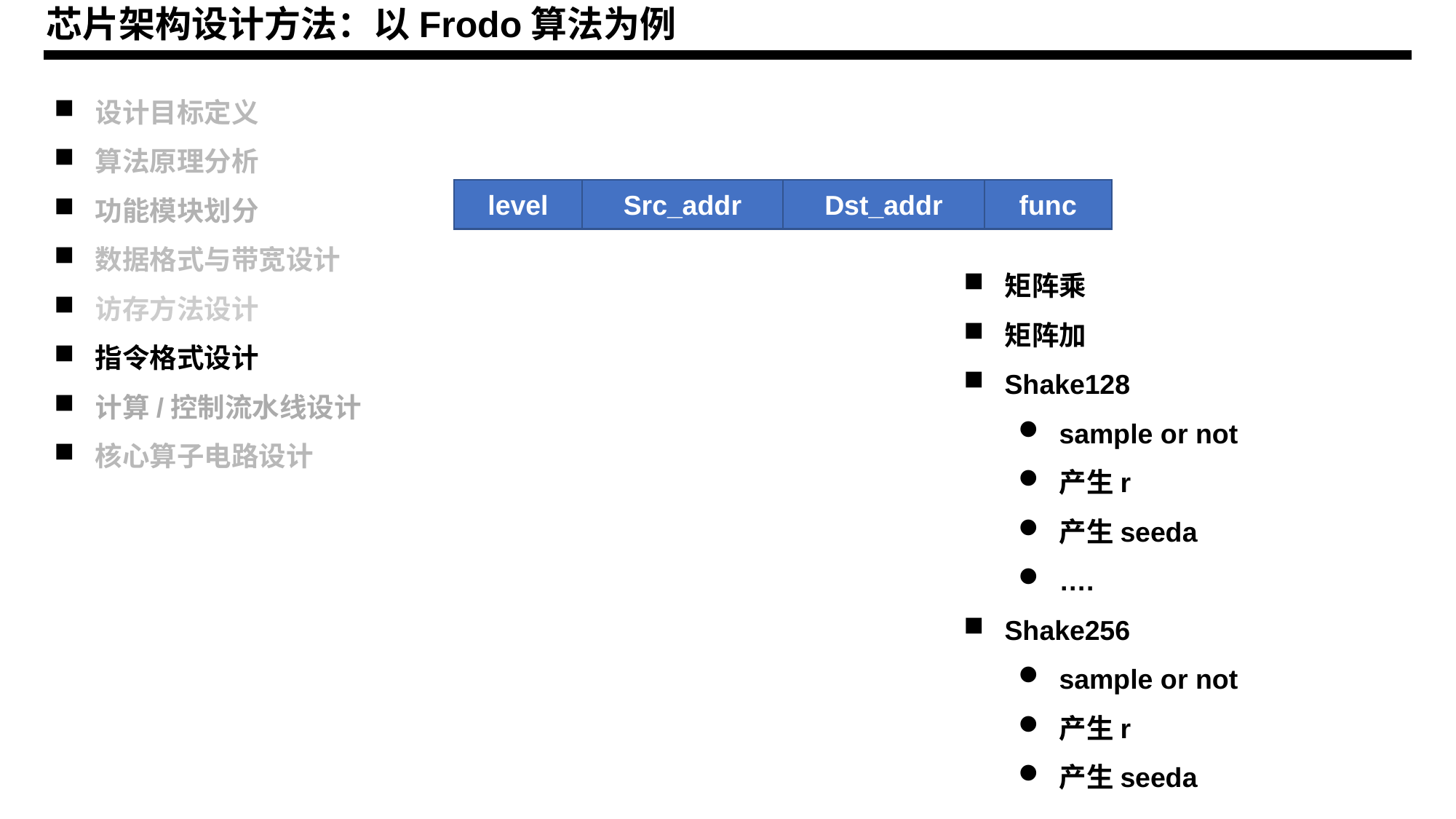

芯片架构设计方法：以Frodo算法为例
设计目标定义
算法原理分析
功能模块划分
数据格式与带宽设计
访存方法设计
指令格式设计
计算/控制流水线设计
核心算子电路设计
level
Src_addr
Dst_addr
func
矩阵乘
矩阵加
Shake128
sample or not
产生r
产生seeda
….
Shake256
sample or not
产生r
产生seeda